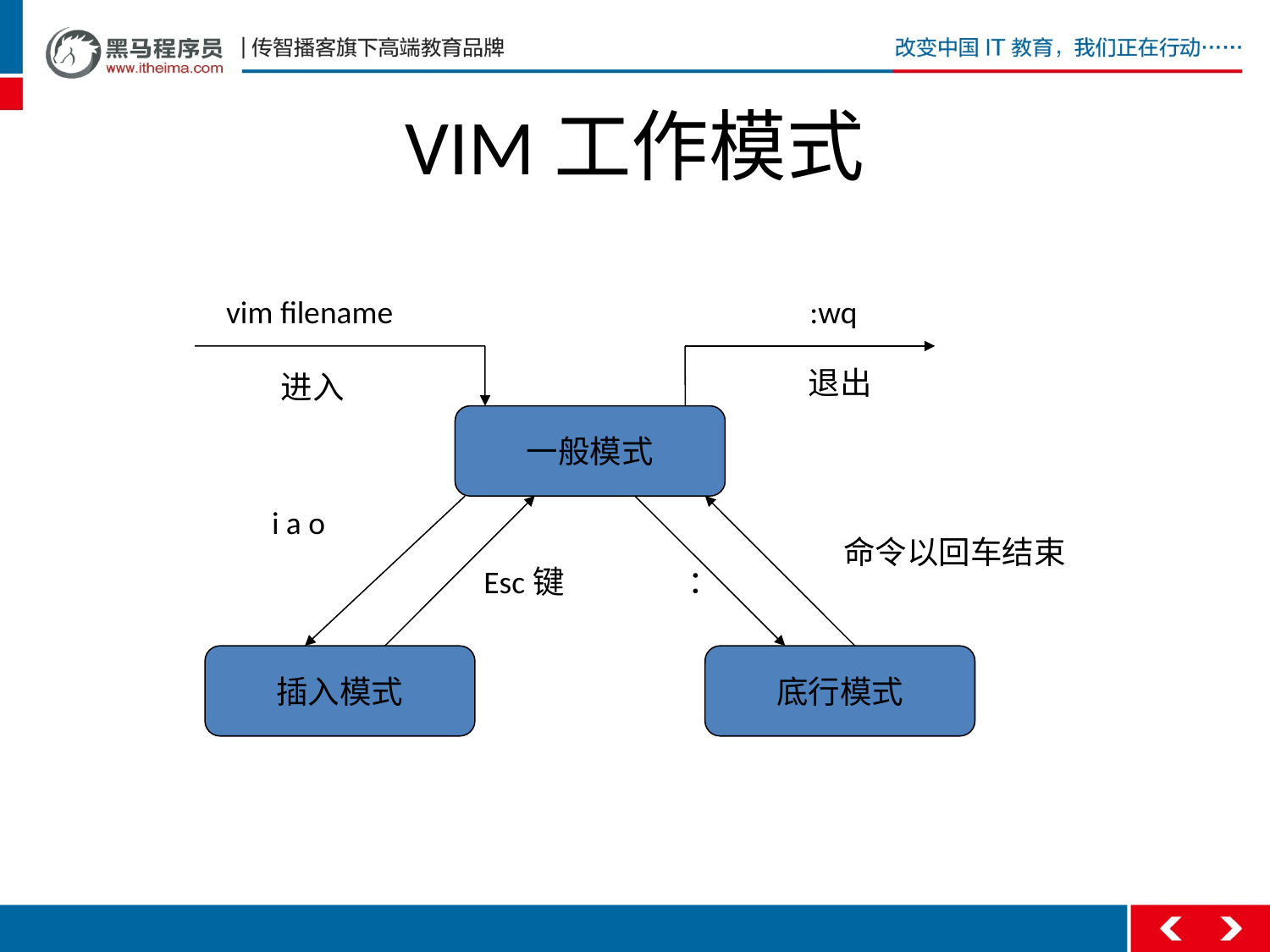

# VIM工作模式
vim filename
:wq

退出
进入
一般模式

 i a o
命令以回车结束
Esc键
：
插入模式
底行模式